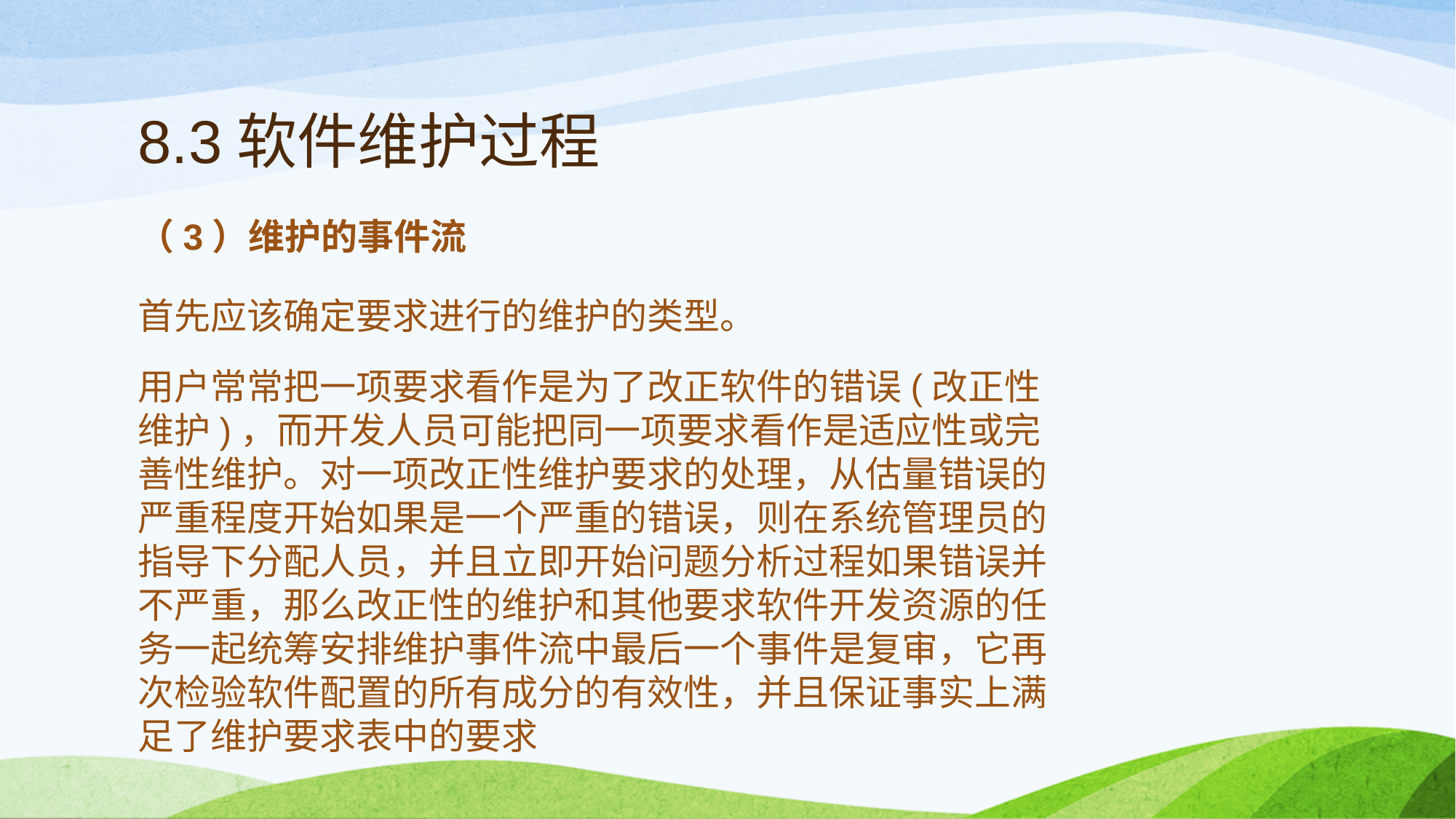

# 8.3软件维护过程
（3）维护的事件流
首先应该确定要求进行的维护的类型。
用户常常把一项要求看作是为了改正软件的错误(改正性维护)，而开发人员可能把同一项要求看作是适应性或完善性维护。对一项改正性维护要求的处理，从估量错误的严重程度开始如果是一个严重的错误，则在系统管理员的指导下分配人员，并且立即开始问题分析过程如果错误并不严重，那么改正性的维护和其他要求软件开发资源的任务一起统筹安排维护事件流中最后一个事件是复审，它再次检验软件配置的所有成分的有效性，并且保证事实上满足了维护要求表中的要求